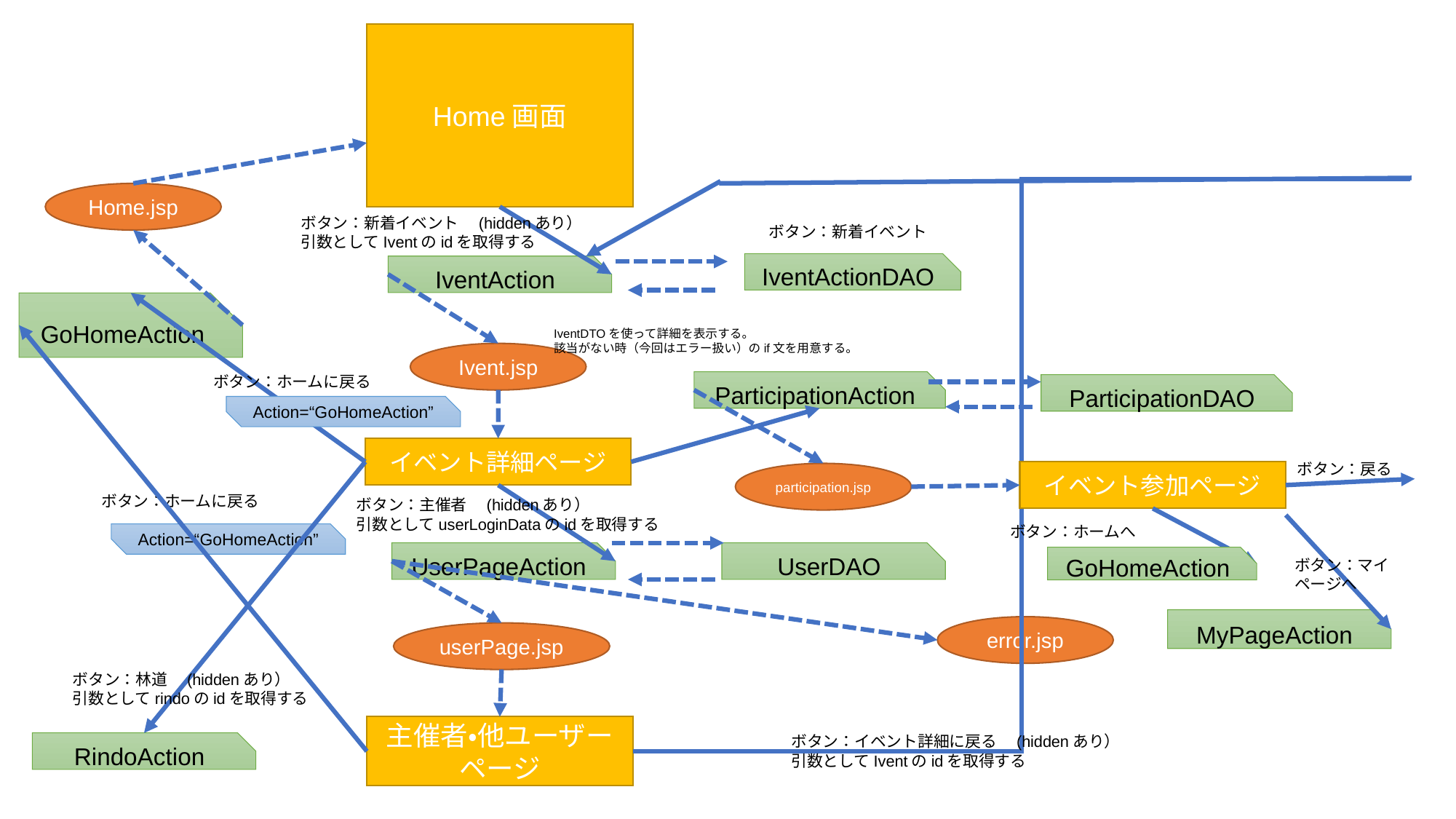

Home画面
Home.jsp
ボタン：新着イベント　(hiddenあり）
引数としてIventのidを取得する
ボタン：新着イベント
IventActionDAO
IventAction
GoHomeAction
IventDTOを使って詳細を表示する。
該当がない時（今回はエラー扱い）のif文を用意する。
Ivent.jsp
ボタン：ホームに戻る
ParticipationAction
ParticipationDAO
Action=“GoHomeAction”
イベント詳細ページ
ボタン：戻る
イベント参加ページ
participation.jsp
ボタン：ホームに戻る
ボタン：主催者　(hiddenあり）
引数としてuserLoginDataのidを取得する
ボタン：ホームへ
Action=“GoHomeAction”
UserPageAction
UserDAO
GoHomeAction
ボタン：マイページへ
MyPageAction
error.jsp
userPage.jsp
ボタン：林道　(hiddenあり）
引数としてrindoのidを取得する
主催者・他ユーザーページ
ボタン：イベント詳細に戻る　(hiddenあり）
引数としてIventのidを取得する
RindoAction